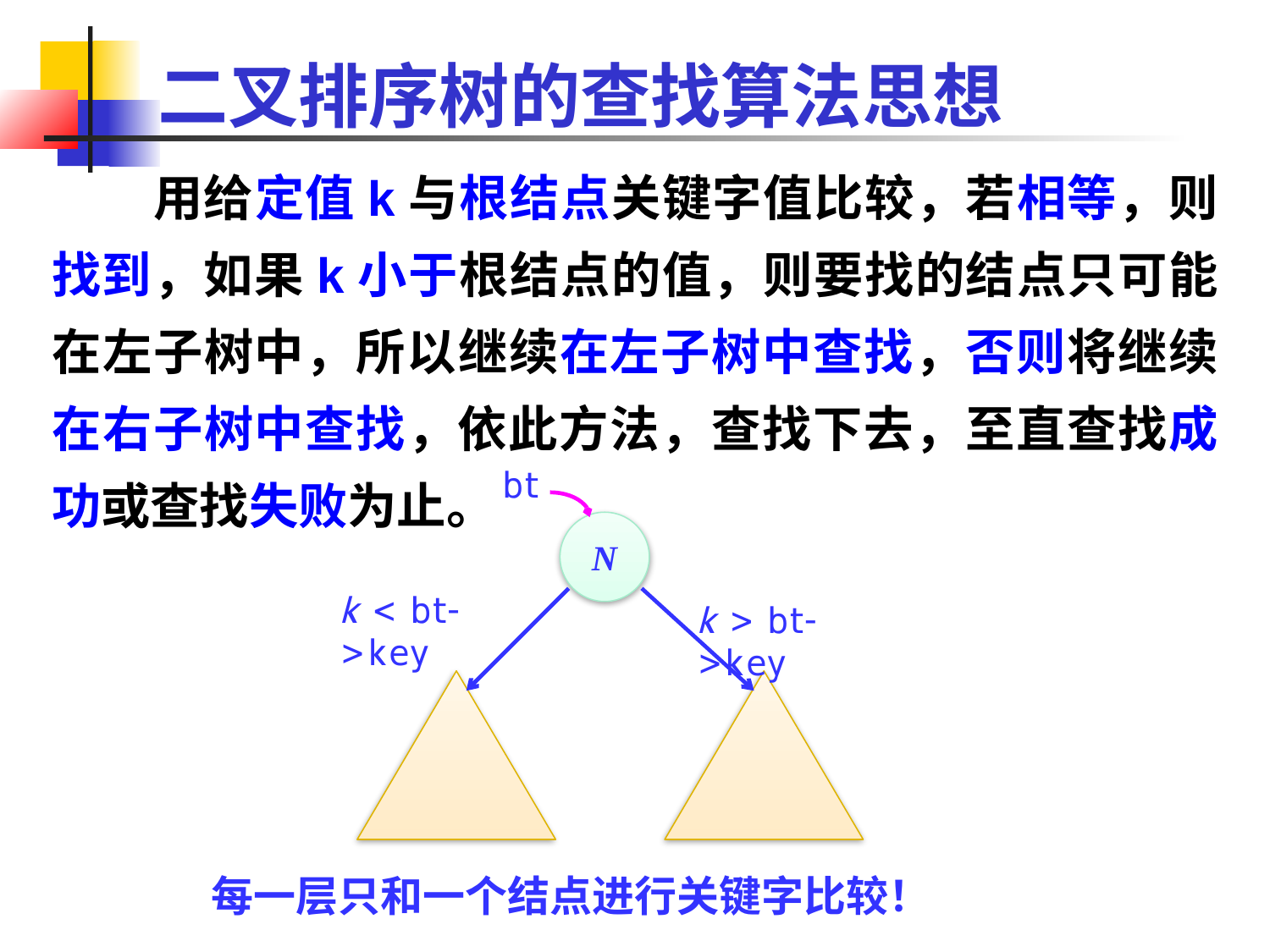

# 二叉排序树的查找算法思想
       用给定值k与根结点关键字值比较，若相等，则找到，如果k小于根结点的值，则要找的结点只可能在左子树中，所以继续在左子树中查找，否则将继续在右子树中查找，依此方法，查找下去，至直查找成功或查找失败为止。
bt

N
k < bt->key
k > bt->key

每一层只和一个结点进行关键字比较！